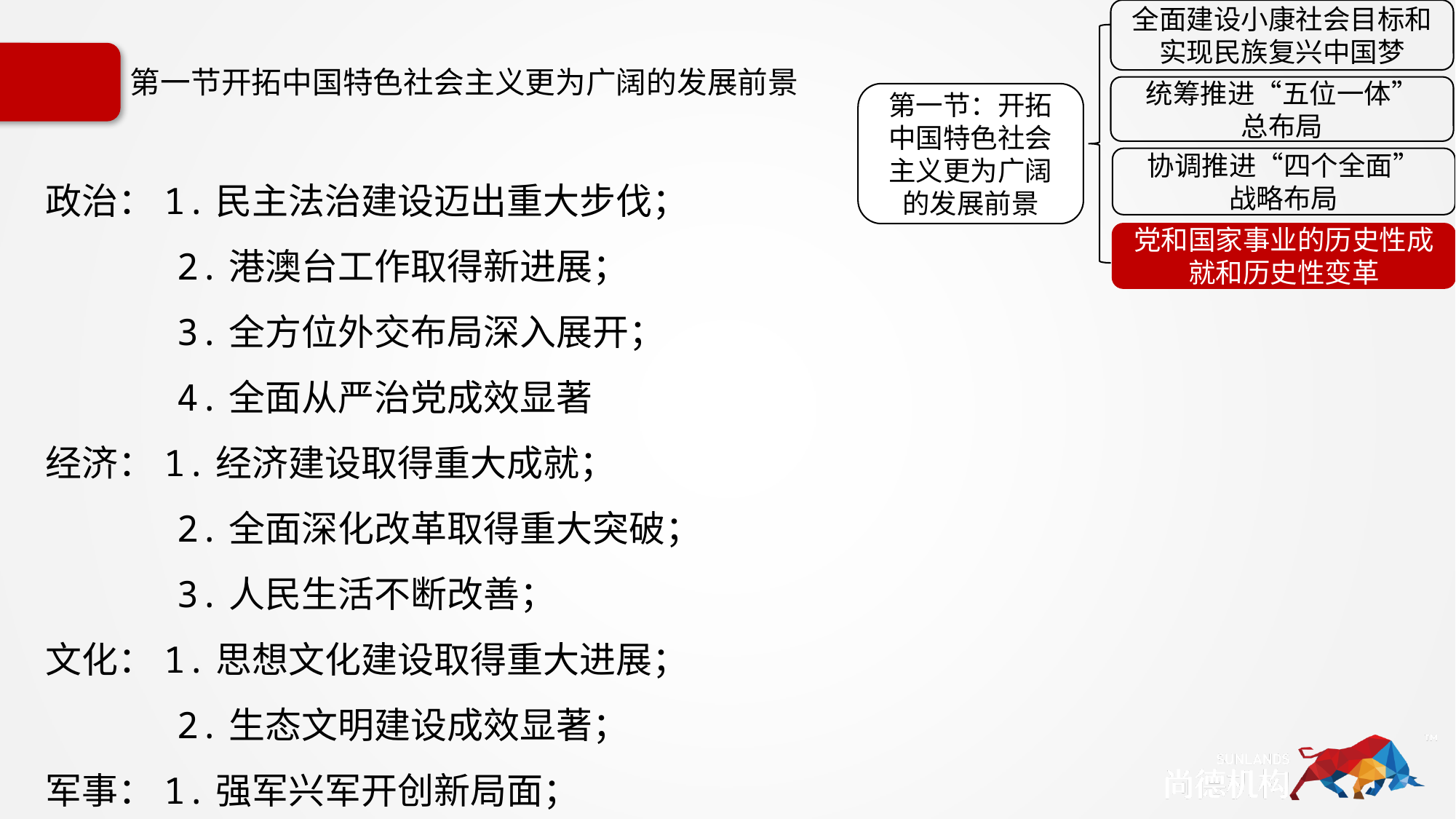

全面建设小康社会目标和实现民族复兴中国梦

# 第一节开拓中国特色社会主义更为广阔的发展前景
统筹推进“五位一体”
总布局
第一节：开拓中国特色社会主义更为广阔的发展前景
协调推进“四个全面”
战略布局
政治：1.民主法治建设迈出重大步伐；
      2.港澳台工作取得新进展；
      3.全方位外交布局深入展开；
      4.全面从严治党成效显著
经济：1.经济建设取得重大成就；
      2.全面深化改革取得重大突破；
      3.人民生活不断改善；
文化：1.思想文化建设取得重大进展；
      2.生态文明建设成效显著；
军事：1.强军兴军开创新局面；
党和国家事业的历史性成就和历史性变革